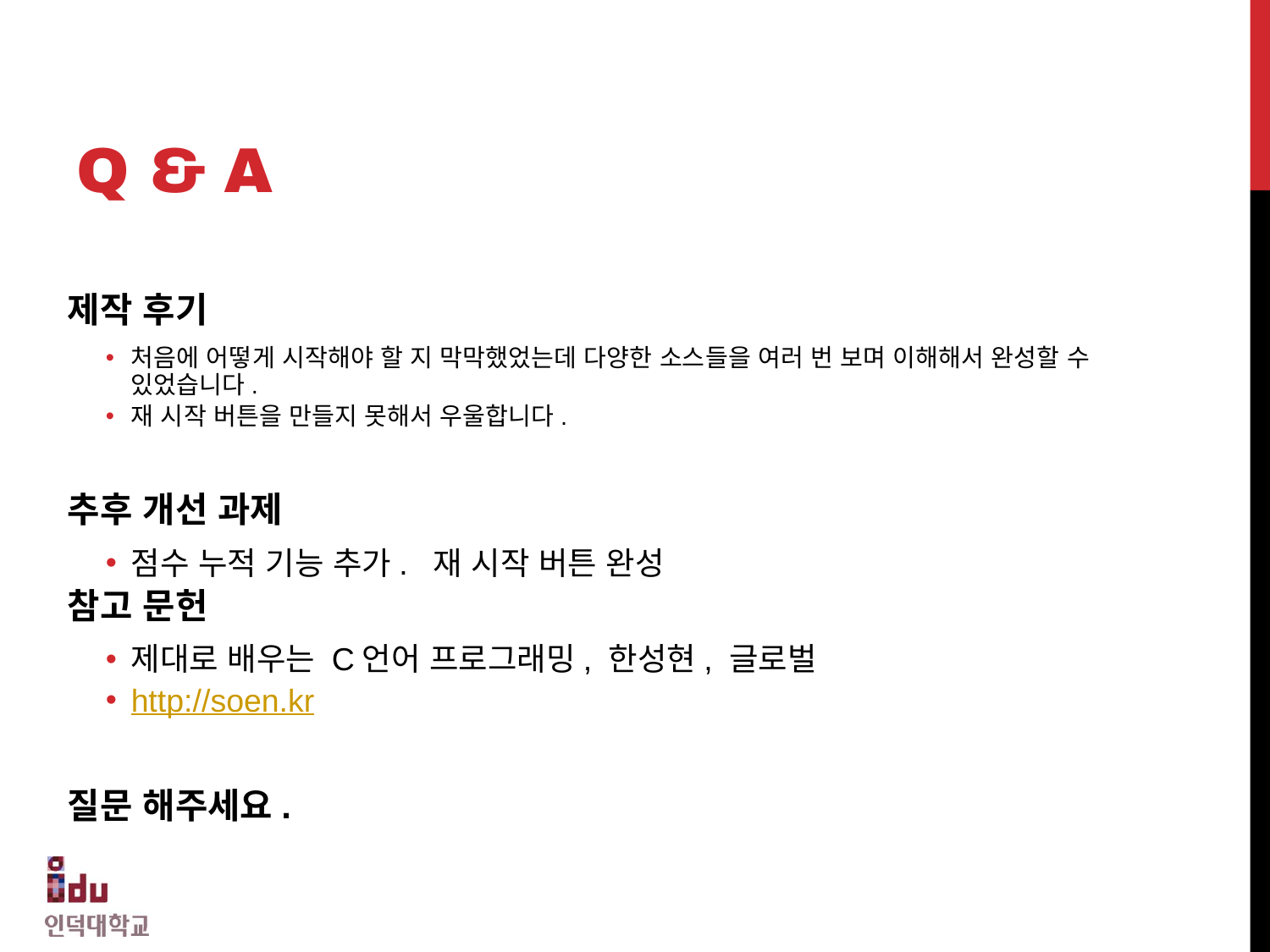

# Q & A
제작 후기
처음에 어떻게 시작해야 할 지 막막했었는데 다양한 소스들을 여러 번 보며 이해해서 완성할 수 있었습니다.
재 시작 버튼을 만들지 못해서 우울합니다.

추후 개선 과제
점수 누적 기능 추가.  재 시작 버튼 완성
참고 문헌
제대로 배우는 C언어 프로그래밍, 한성현, 글로벌
http://soen.kr

질문 해주세요.